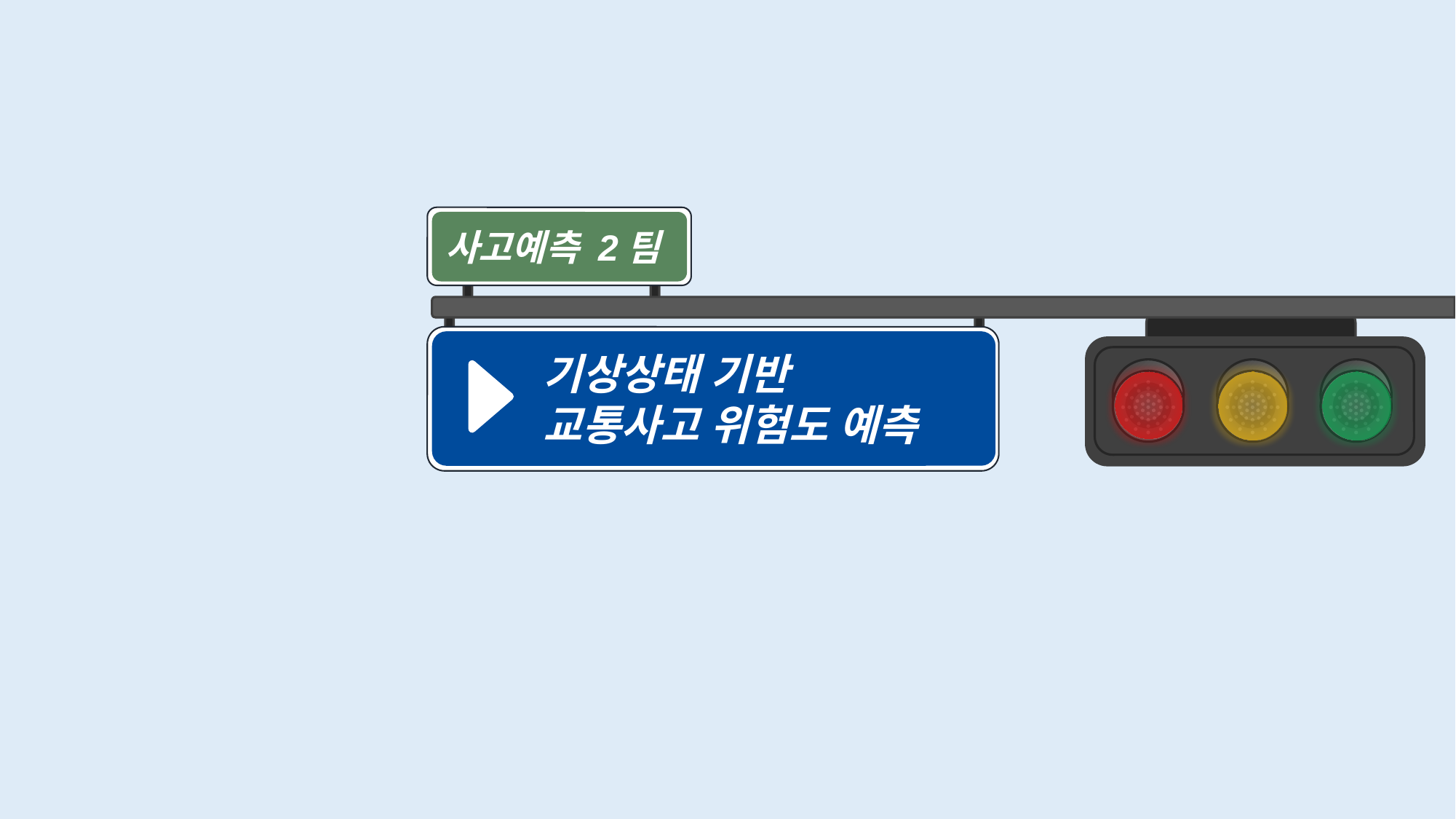

사고예측 2팀

기상상태 기반
교통사고 위험도 예측